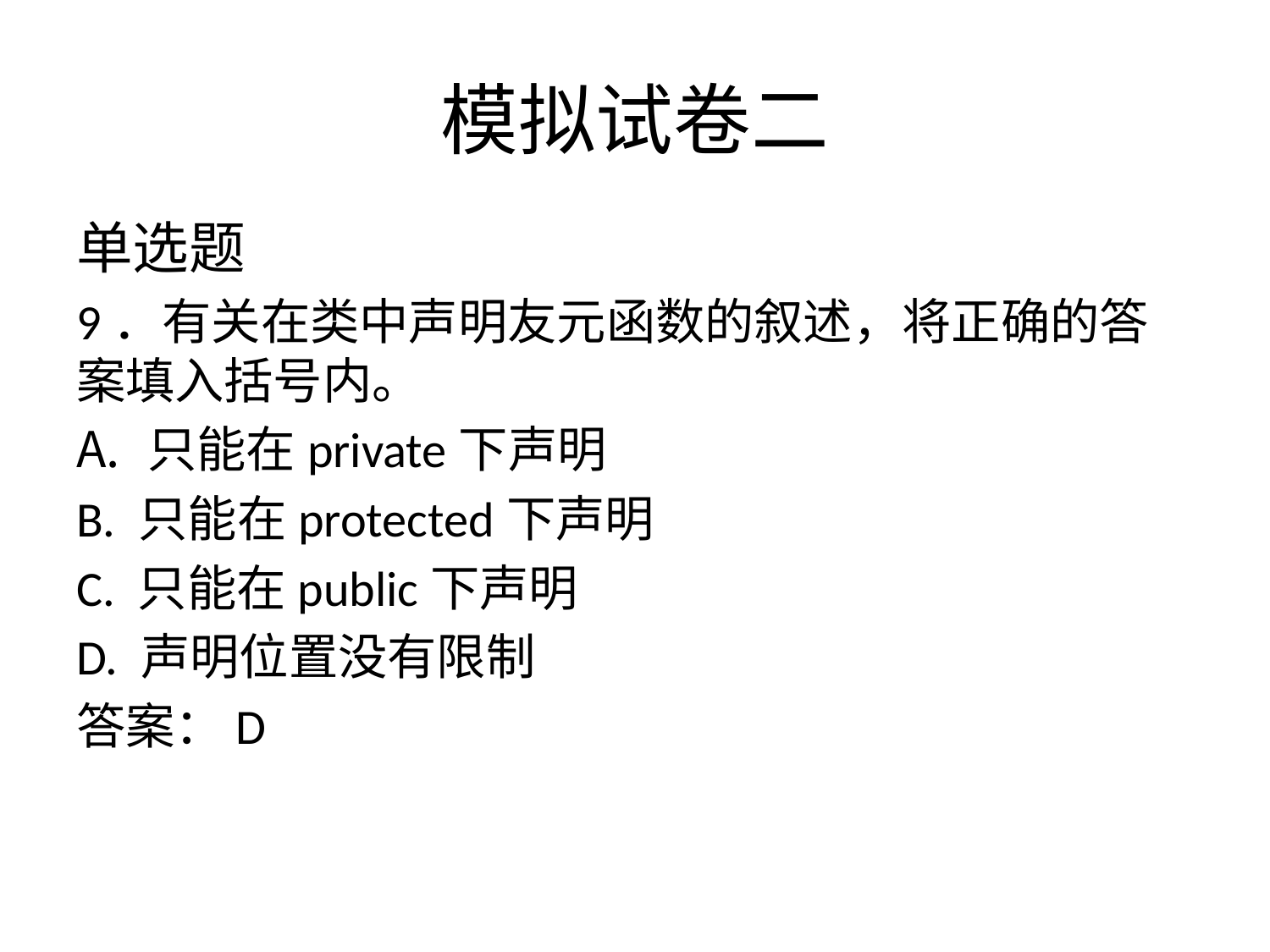

# 模拟试卷二
单选题
9．有关在类中声明友元函数的叙述，将正确的答案填入括号内。
只能在private下声明
B. 只能在protected下声明
C. 只能在public下声明
D. 声明位置没有限制
答案：D